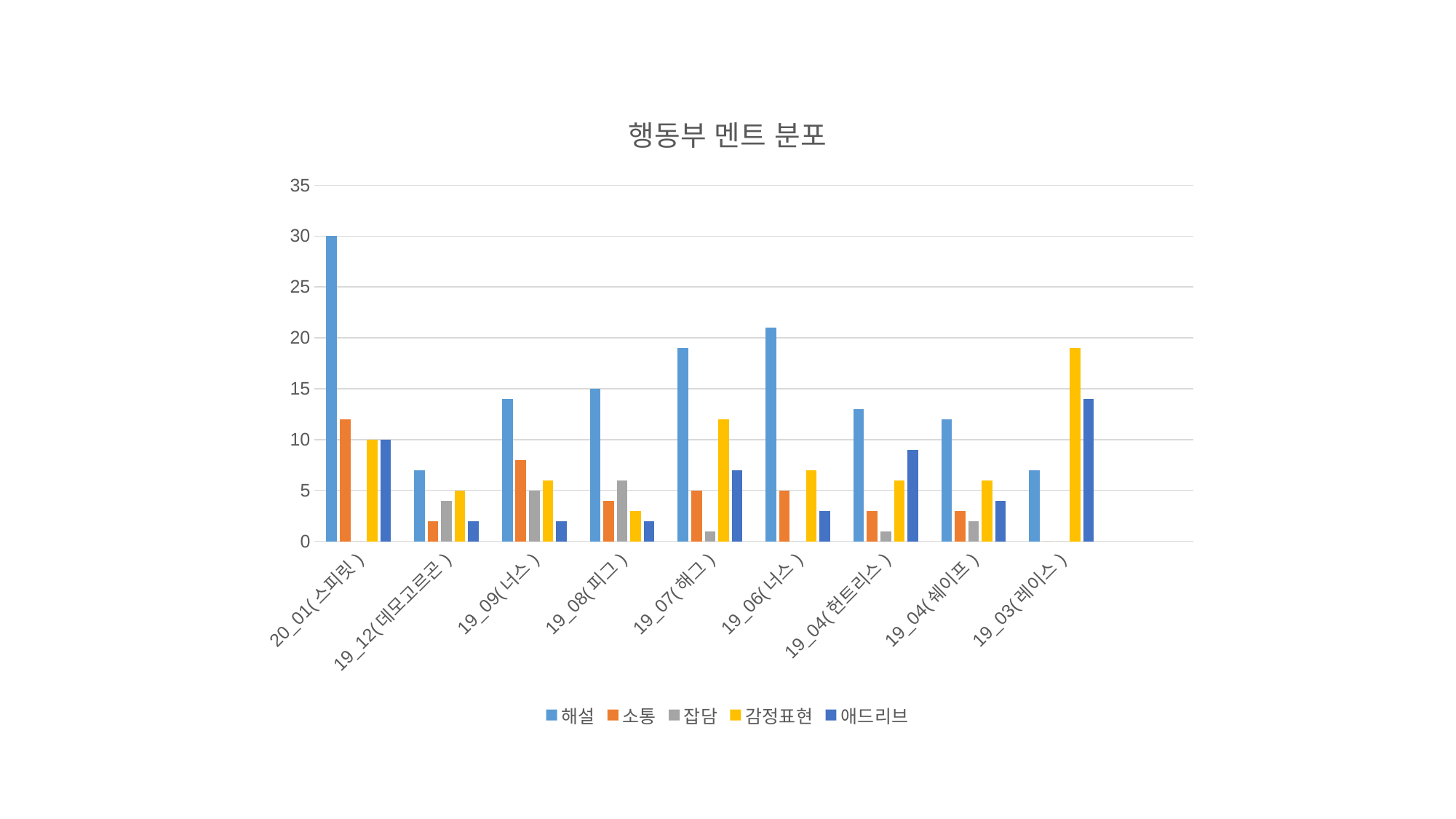

### Chart: 행동부 멘트 분포

| Category | 해설 | 소통 | 잡담 | 감정표현 | 애드리브 |
|---|---|---|---|---|---|
| 20_01(스피릿) | 30.0 | 12.0 | 0.0 | 10.0 | 10.0 |
| 19_12(데모고르곤) | 7.0 | 2.0 | 4.0 | 5.0 | 2.0 |
| 19_09(너스) | 14.0 | 8.0 | 5.0 | 6.0 | 2.0 |
| 19_08(피그) | 15.0 | 4.0 | 6.0 | 3.0 | 2.0 |
| 19_07(해그) | 19.0 | 5.0 | 1.0 | 12.0 | 7.0 |
| 19_06(너스) | 21.0 | 5.0 | 0.0 | 7.0 | 3.0 |
| 19_04(헌트리스) | 13.0 | 3.0 | 1.0 | 6.0 | 9.0 |
| 19_04(쉐이프) | 12.0 | 3.0 | 2.0 | 6.0 | 4.0 |
| 19_03(레이스) | 7.0 | 0.0 | 0.0 | 19.0 | 14.0 |